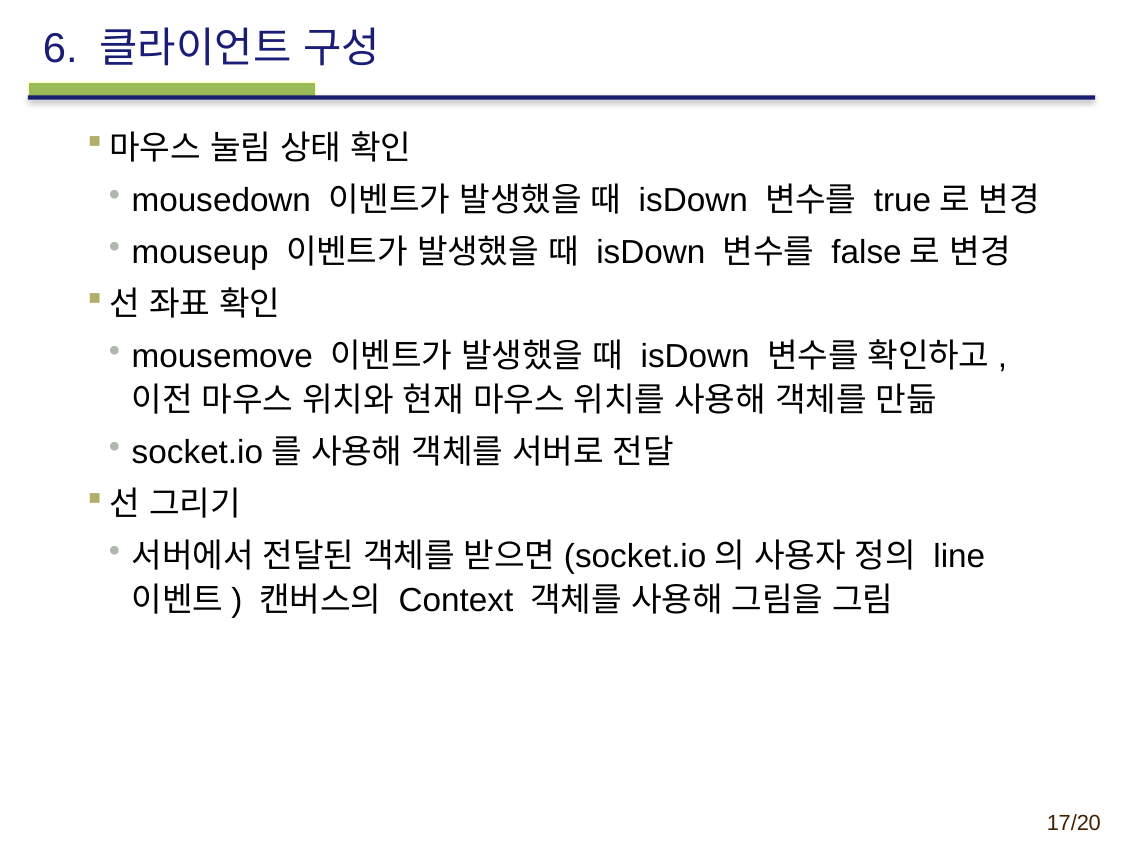

# 6. 클라이언트 구성
마우스 눌림 상태 확인
mousedown 이벤트가 발생했을 때 isDown 변수를 true로 변경
mouseup 이벤트가 발생했을 때 isDown 변수를 false로 변경
선 좌표 확인
mousemove 이벤트가 발생했을 때 isDown 변수를 확인하고, 이전 마우스 위치와 현재 마우스 위치를 사용해 객체를 만듦
socket.io를 사용해 객체를 서버로 전달
선 그리기
서버에서 전달된 객체를 받으면(socket.io의 사용자 정의 line 이벤트) 캔버스의 Context 객체를 사용해 그림을 그림